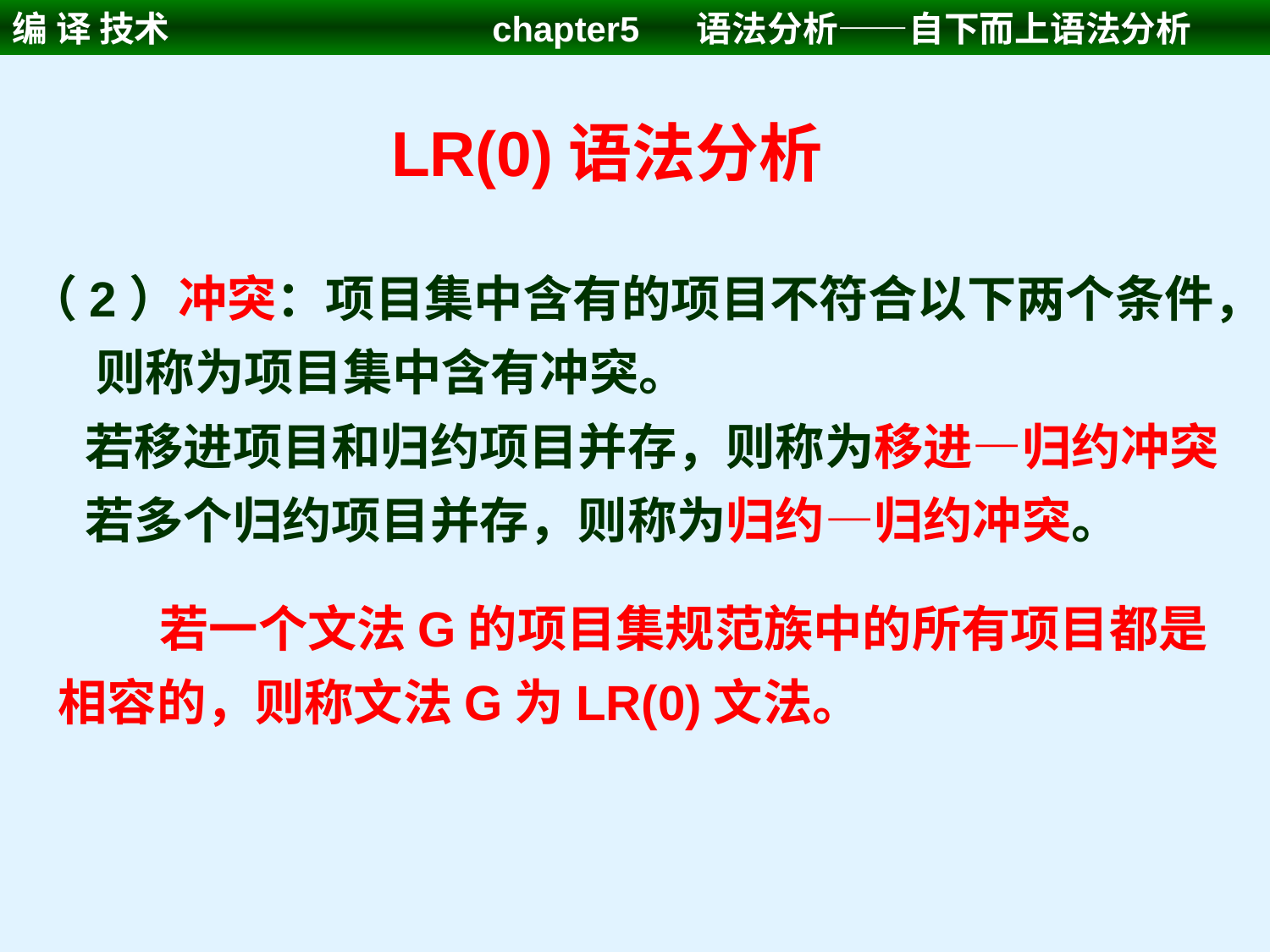

LR(0)语法分析
（2）冲突：项目集中含有的项目不符合以下两个条件，
     则称为项目集中含有冲突。
    若移进项目和归约项目并存，则称为移进—归约冲突
    若多个归约项目并存，则称为归约—归约冲突。
        若一个文法G的项目集规范族中的所有项目都是
相容的，则称文法G为LR(0)文法。